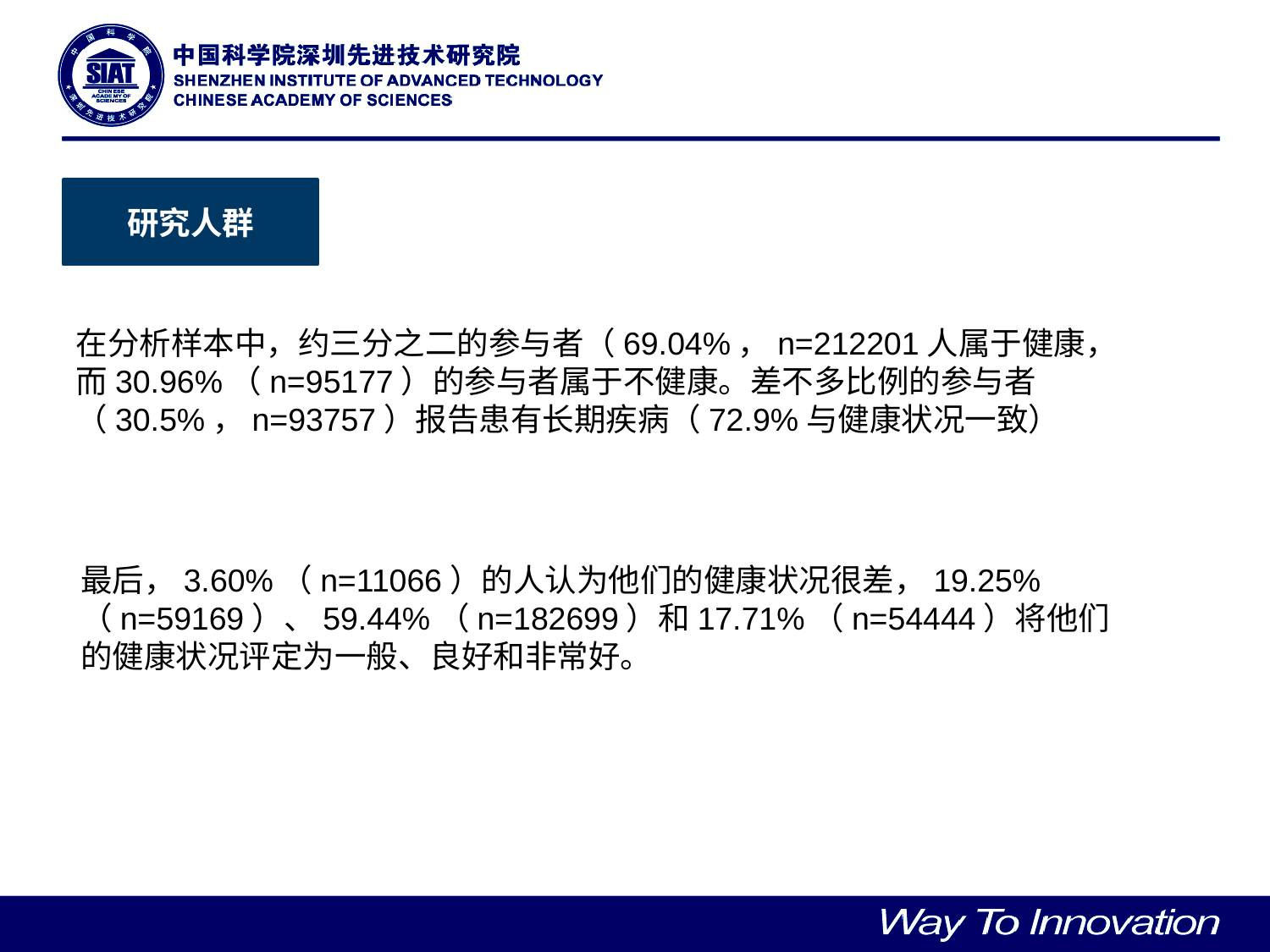

研究人群
在分析样本中，约三分之二的参与者（69.04%，n=212201人属于健康，而30.96%（n=95177）的参与者属于不健康。差不多比例的参与者（30.5%，n=93757）报告患有长期疾病（72.9%与健康状况一致）

最后，3.60%（n=11066）的人认为他们的健康状况很差，19.25%（n=59169）、59.44%（n=182699）和17.71%（n=54444）将他们的健康状况评定为一般、良好和非常好。